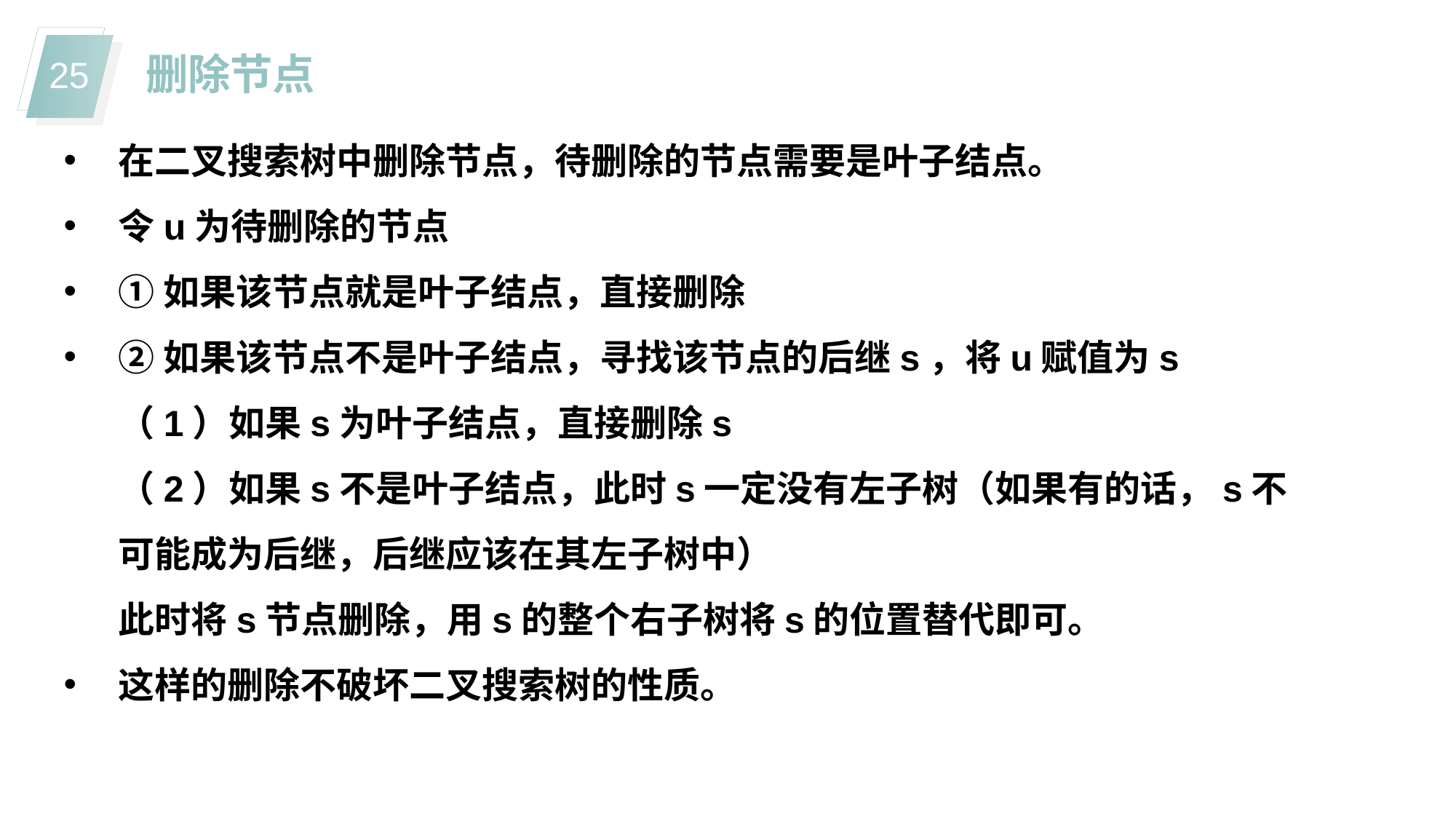

删除节点
在二叉搜索树中删除节点，待删除的节点需要是叶子结点。
令u为待删除的节点
①如果该节点就是叶子结点，直接删除
②如果该节点不是叶子结点，寻找该节点的后继s，将u赋值为s
（1）如果s为叶子结点，直接删除s
（2）如果s不是叶子结点，此时s一定没有左子树（如果有的话，s不可能成为后继，后继应该在其左子树中）
此时将s节点删除，用s的整个右子树将s的位置替代即可。
这样的删除不破坏二叉搜索树的性质。